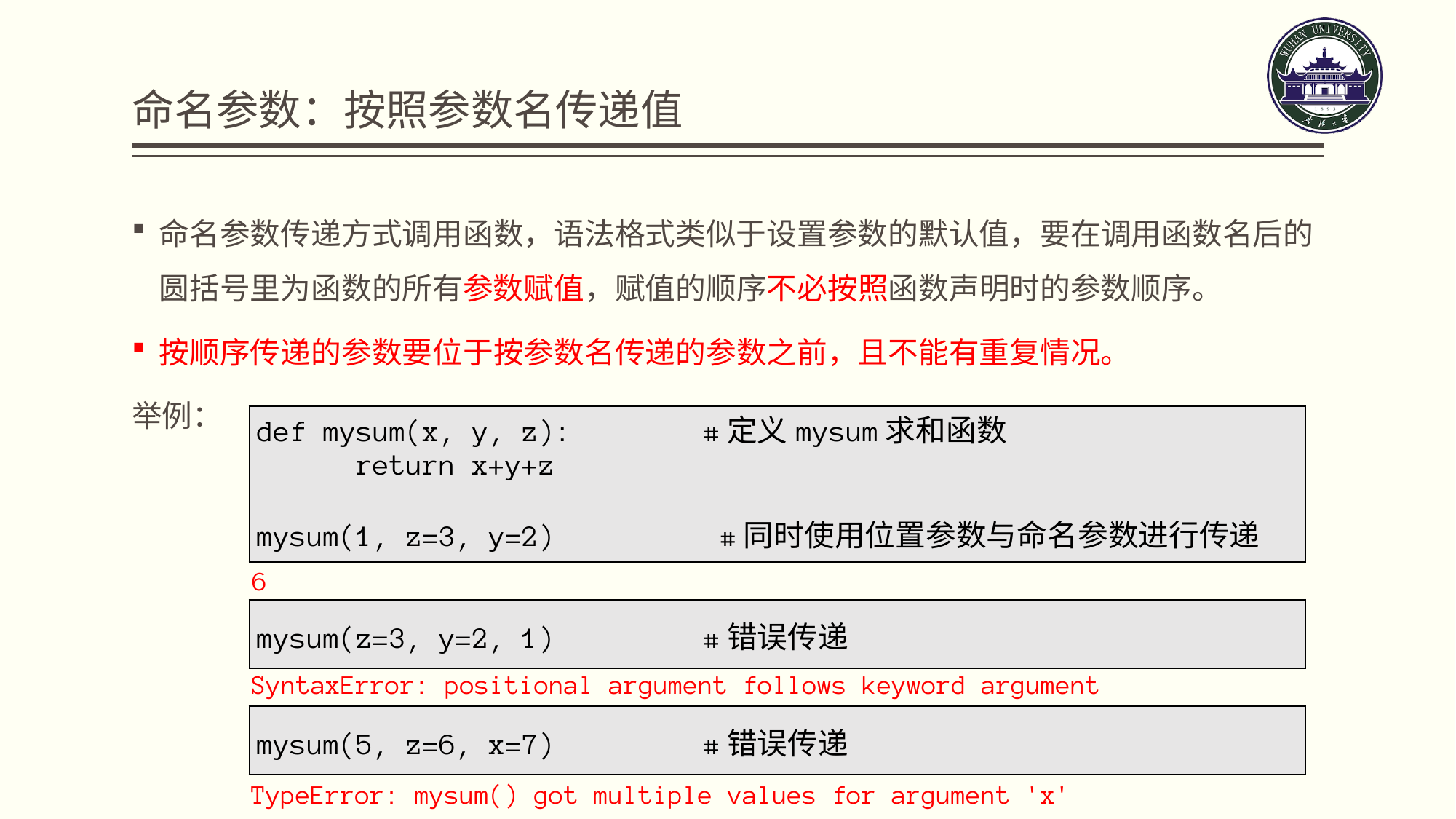

# 命名参数：按照参数名传递值
命名参数传递方式调用函数，语法格式类似于设置参数的默认值，要在调用函数名后的圆括号里为函数的所有参数赋值，赋值的顺序不必按照函数声明时的参数顺序。
按顺序传递的参数要位于按参数名传递的参数之前，且不能有重复情况。
举例：

| def mysum(x, y, z): #定义mysum求和函数 return x+y+z mysum(1, z=3, y=2) #同时使用位置参数与命名参数进行传递 |
| --- |
6
| mysum(z=3, y=2, 1) #错误传递 |
| --- |
SyntaxError: positional argument follows keyword argument
| mysum(5, z=6, x=7) #错误传递 |
| --- |
TypeError: mysum() got multiple values for argument 'x'